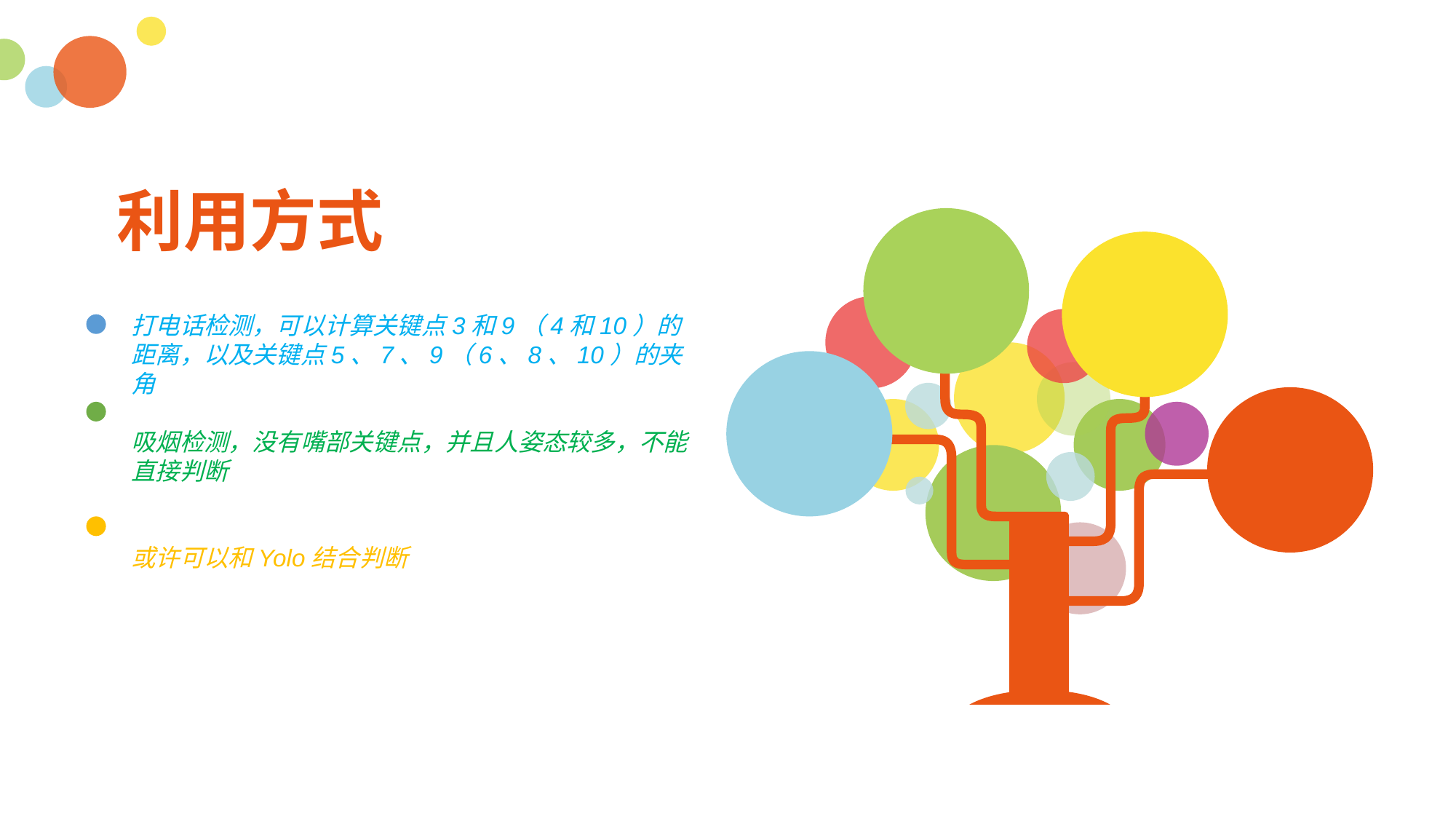

利用方式

打电话检测，可以计算关键点3和9（4和10）的距离，以及关键点5、7、9（6、8、10）的夹角

吸烟检测，没有嘴部关键点，并且人姿态较多，不能直接判断

或许可以和Yolo结合判断